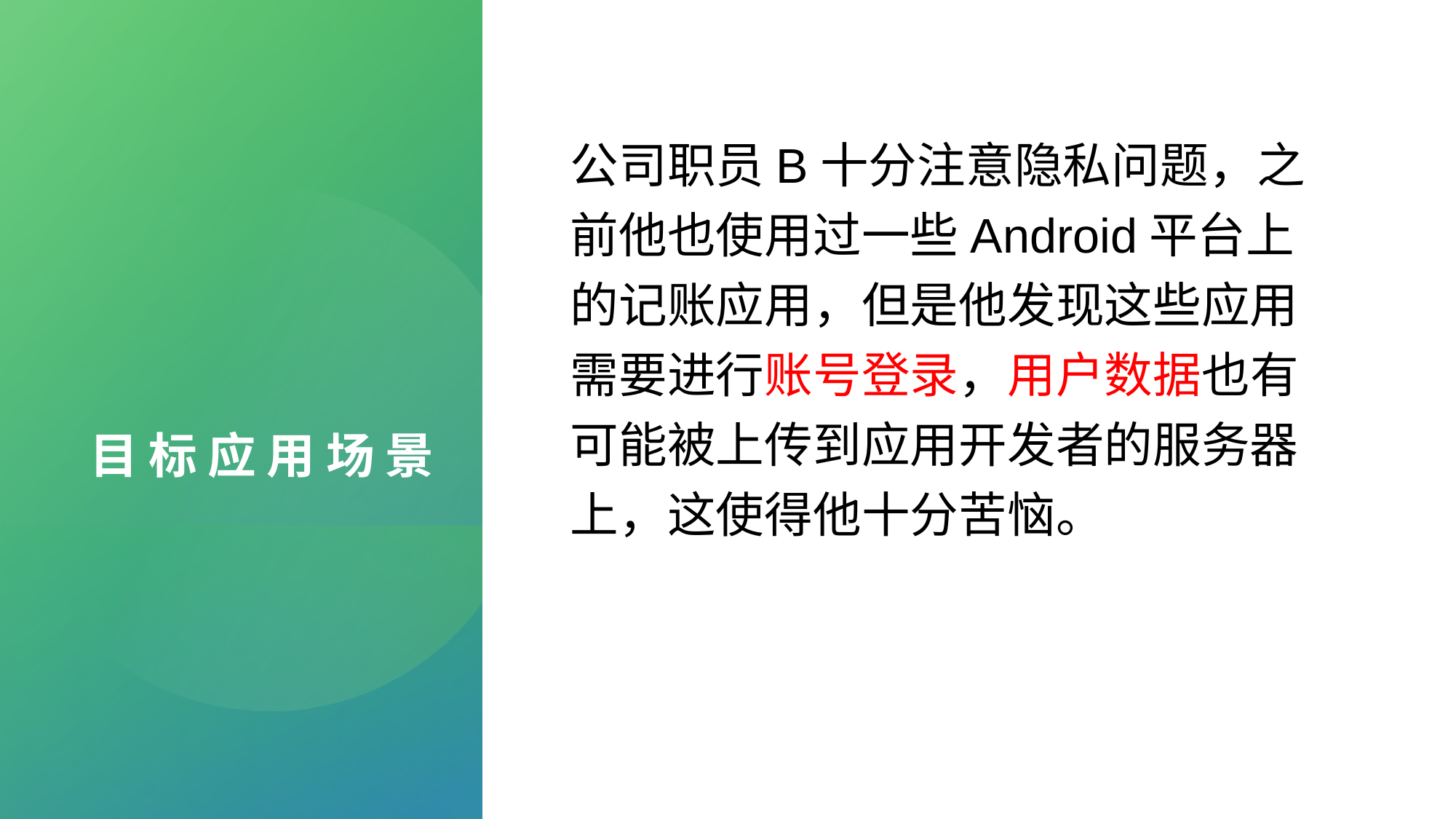

# 目标应用场景
公司职员B十分注意隐私问题，之前他也使用过一些Android平台上的记账应用，但是他发现这些应用需要进行账号登录，用户数据也有可能被上传到应用开发者的服务器上，这使得他十分苦恼。